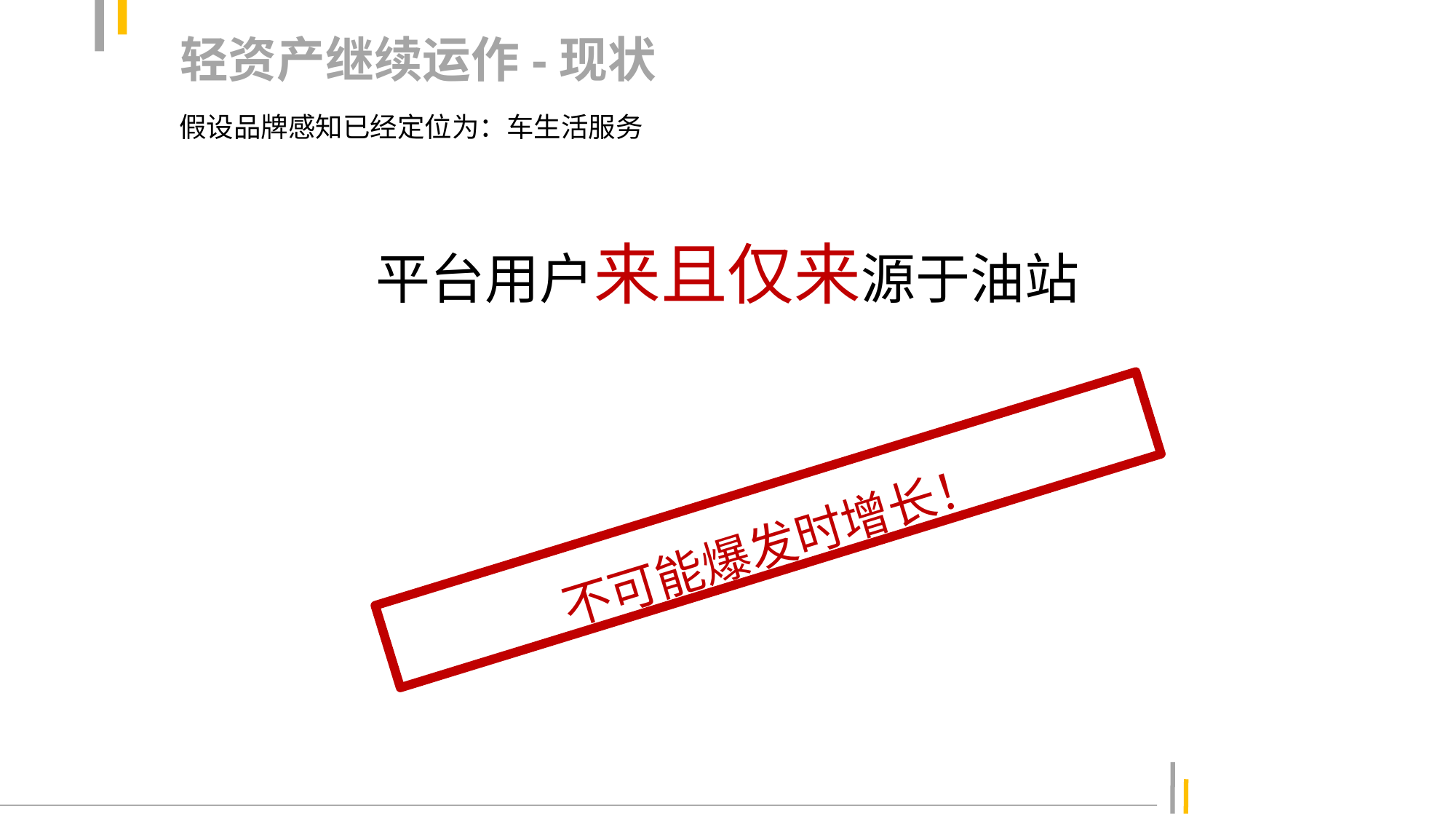

轻资产继续运作-现状
假设品牌感知已经定位为：车生活服务
平台用户来且仅来源于油站
不可能爆发时增长！